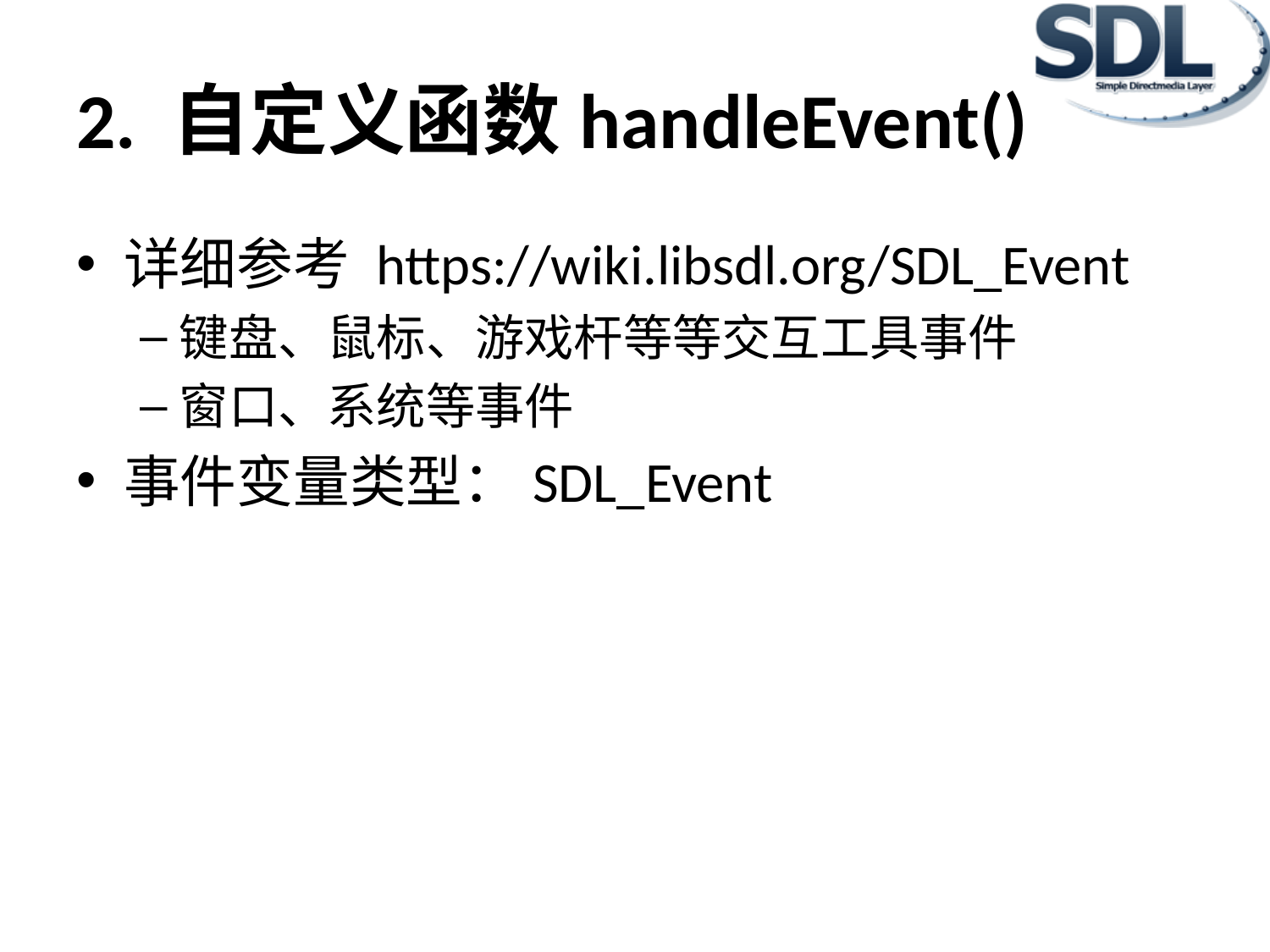

# 2. 自定义函数handleEvent()
详细参考 https://wiki.libsdl.org/SDL_Event
键盘、鼠标、游戏杆等等交互工具事件
窗口、系统等事件
事件变量类型：SDL_Event